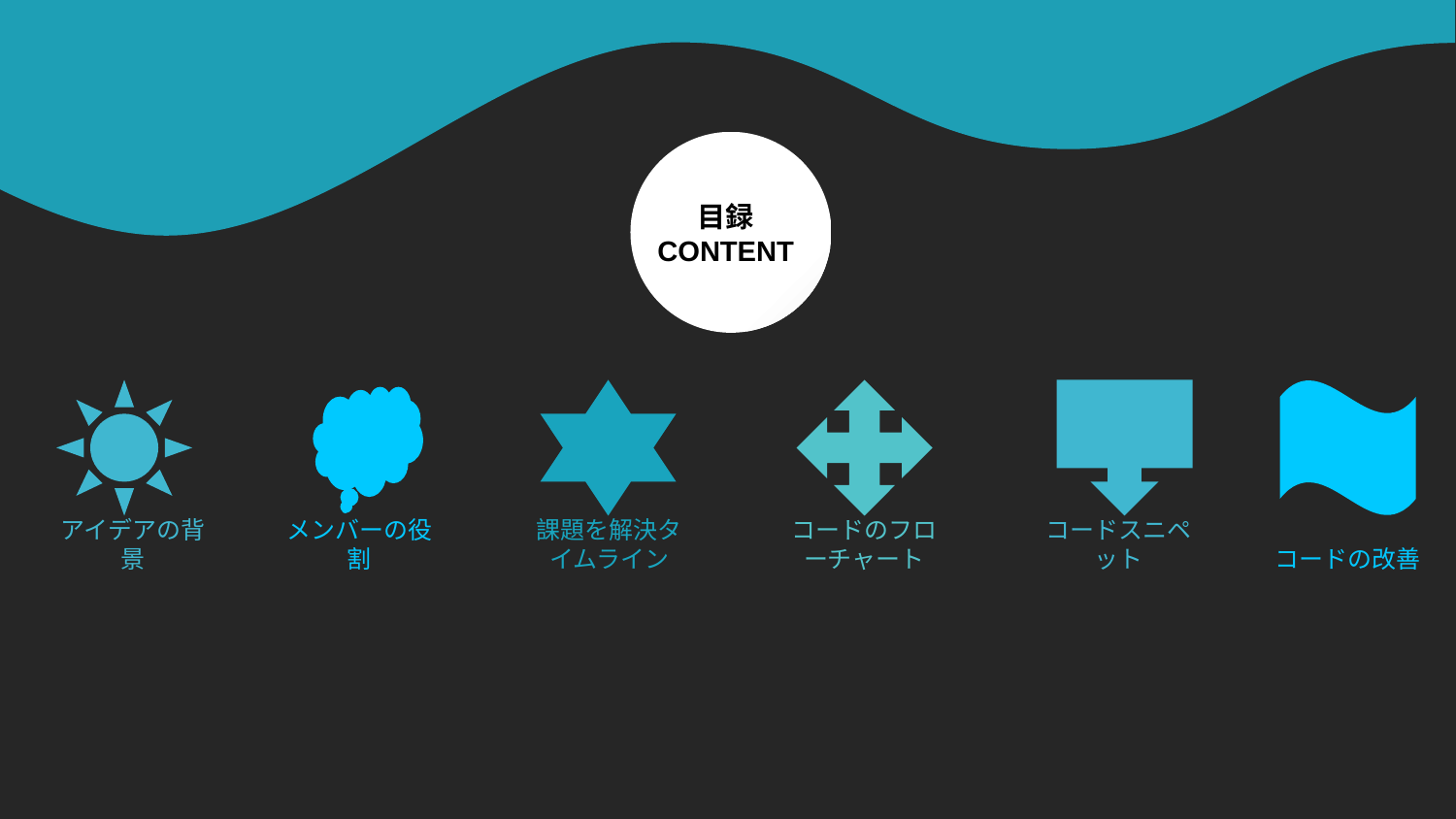

目録
CONTENT

アイデアの背景
メンバーの役割
課題を解決タイムライン
コードのフローチャート
コードスニペット
コードの改善